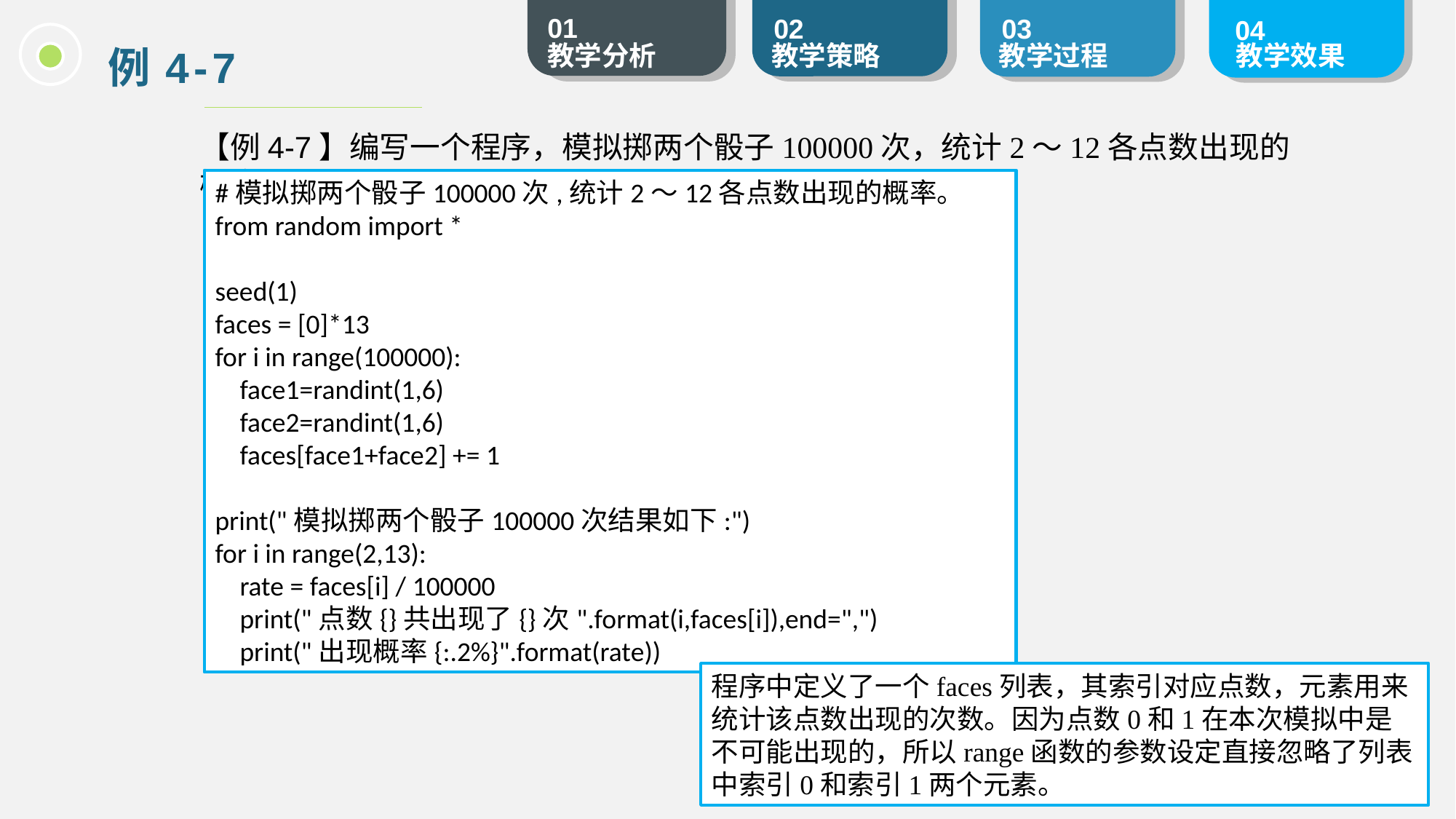

例4-7
【例4-7】编写一个程序，模拟掷两个骰子100000次，统计2～12各点数出现的概率。
#模拟掷两个骰子100000次,统计2～12各点数出现的概率。
from random import *

seed(1)
faces = [0]*13
for i in range(100000):
    face1=randint(1,6)
    face2=randint(1,6)
    faces[face1+face2] += 1

print("模拟掷两个骰子100000次结果如下:")
for i in range(2,13):
    rate = faces[i] / 100000
    print("点数{}共出现了{}次".format(i,faces[i]),end=",")
    print("出现概率{:.2%}".format(rate))
程序中定义了一个faces列表，其索引对应点数，元素用来统计该点数出现的次数。因为点数0和1在本次模拟中是不可能出现的，所以range函数的参数设定直接忽略了列表中索引0和索引1两个元素。